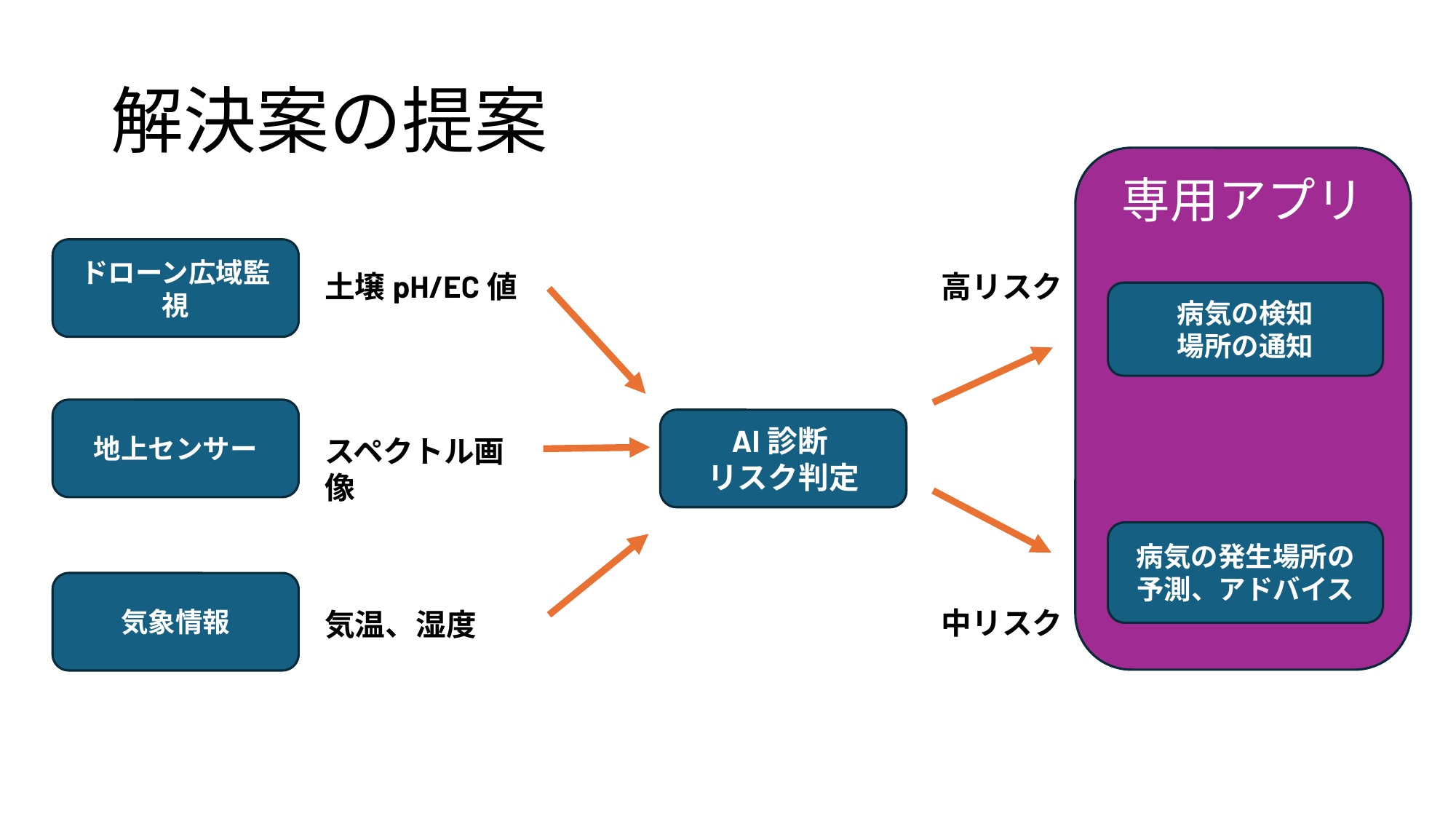

# 解決案の提案
専用アプリ
ドローン広域監視
高リスク
土壌pH/EC値
病気の検知
場所の通知
地上センサー
AI診断
リスク判定
スペクトル画像
病気の発生場所の予測、アドバイス
気象情報
中リスク
気温、湿度